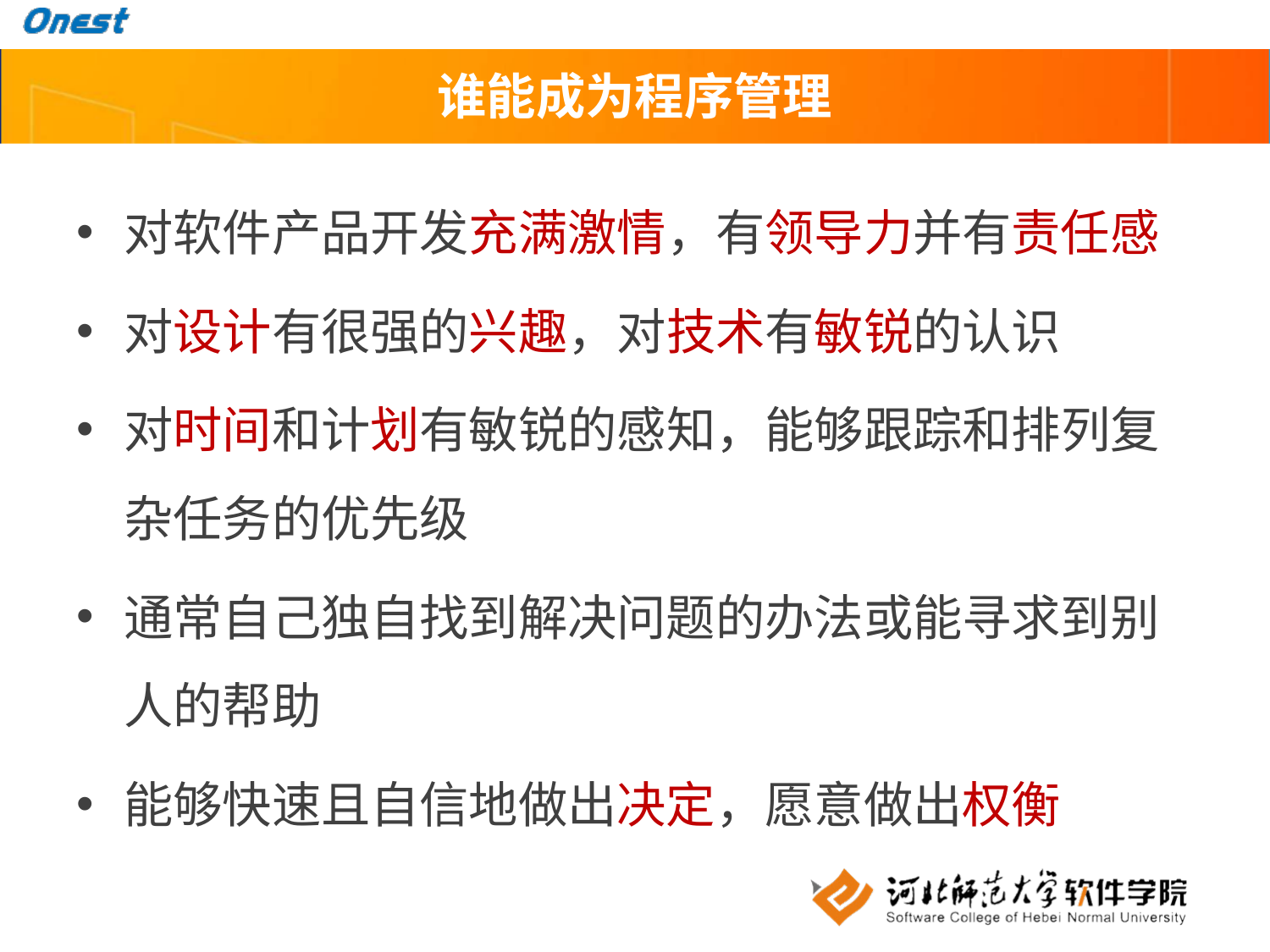

# 谁能成为程序管理
对软件产品开发充满激情，有领导力并有责任感
对设计有很强的兴趣，对技术有敏锐的认识
对时间和计划有敏锐的感知，能够跟踪和排列复杂任务的优先级
通常自己独自找到解决问题的办法或能寻求到别人的帮助
能够快速且自信地做出决定，愿意做出权衡